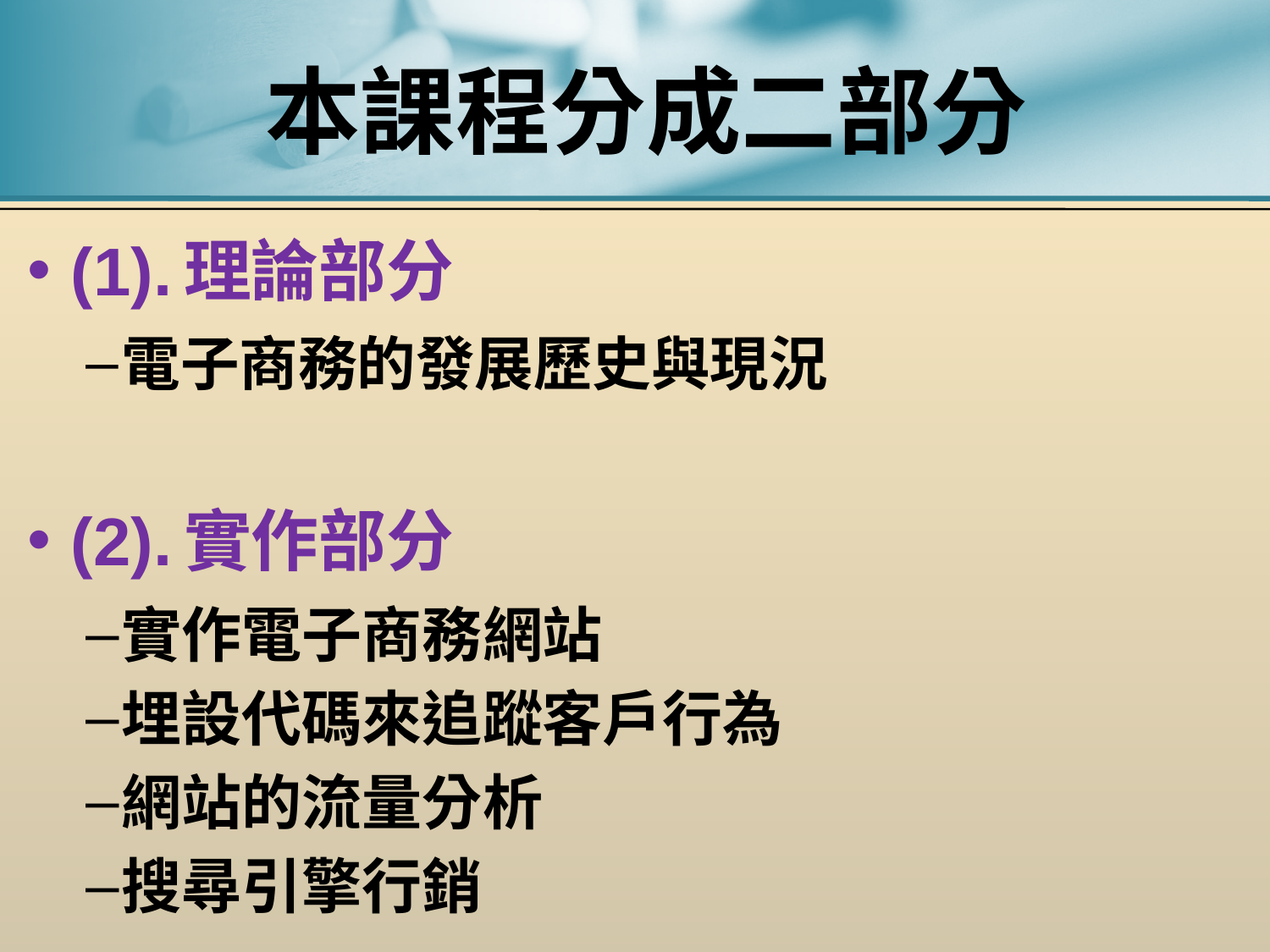

# 本課程分成二部分
(1).理論部分
電子商務的發展歷史與現況

(2).實作部分
實作電子商務網站
埋設代碼來追蹤客戶行為
網站的流量分析
搜尋引擎行銷